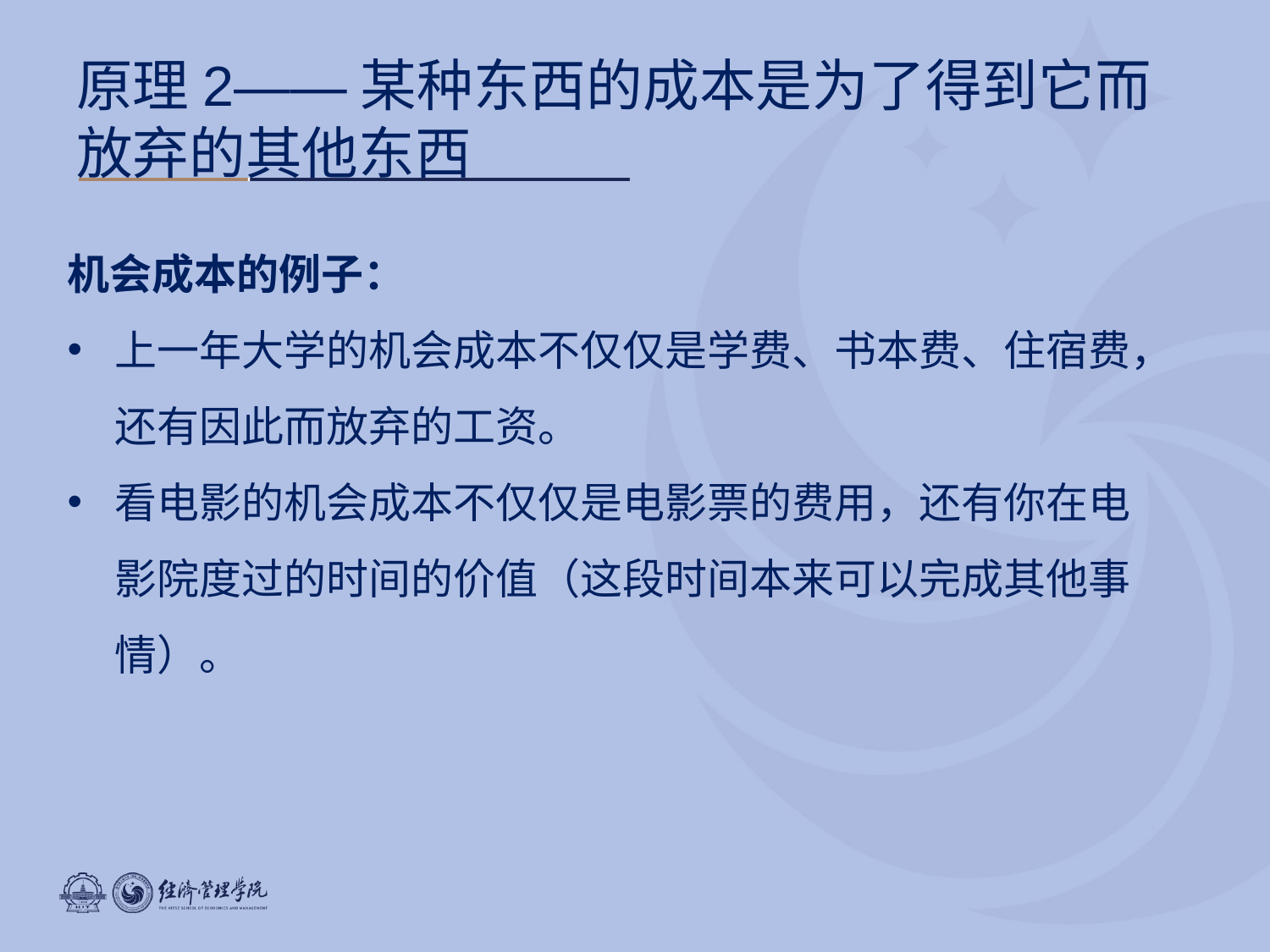

# 原理2——某种东西的成本是为了得到它而放弃的其他东西
机会成本的例子：
上一年大学的机会成本不仅仅是学费、书本费、住宿费，还有因此而放弃的工资。
看电影的机会成本不仅仅是电影票的费用，还有你在电影院度过的时间的价值（这段时间本来可以完成其他事情）。